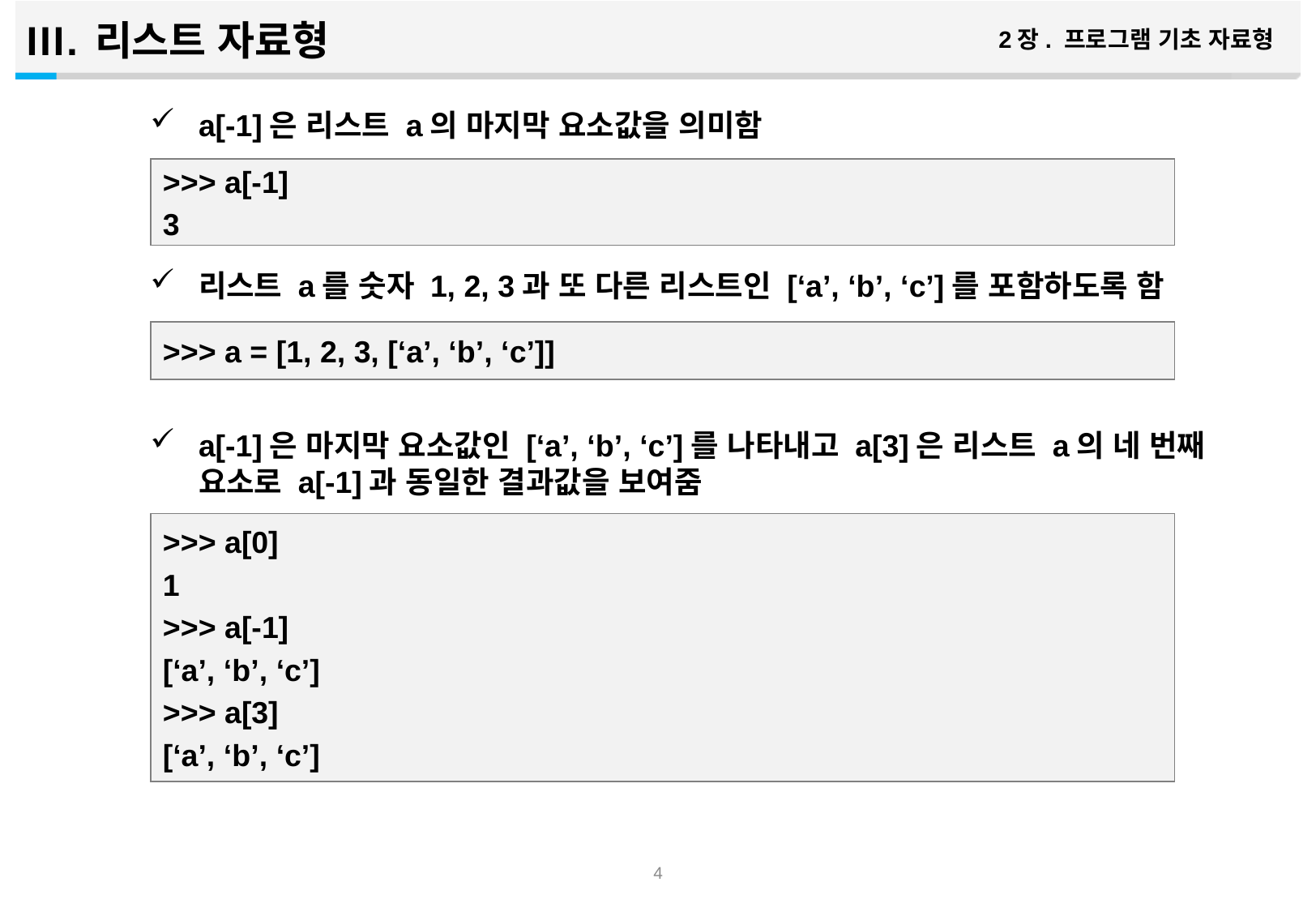

리스트 자료형
2장. 프로그램 기초 자료형
a[-1]은 리스트 a의 마지막 요소값을 의미함

리스트 a를 숫자 1, 2, 3과 또 다른 리스트인 [‘a’, ‘b’, ‘c’]를 포함하도록 함

a[-1]은 마지막 요소값인 [‘a’, ‘b’, ‘c’]를 나타내고 a[3]은 리스트 a의 네 번째   요소로 a[-1]과 동일한 결과값을 보여줌
>>> a[-1]
3
>>> a = [1, 2, 3, [‘a’, ‘b’, ‘c’]]
>>> a[0]
1
>>> a[-1]
[‘a’, ‘b’, ‘c’]
>>> a[3]
[‘a’, ‘b’, ‘c’]
4